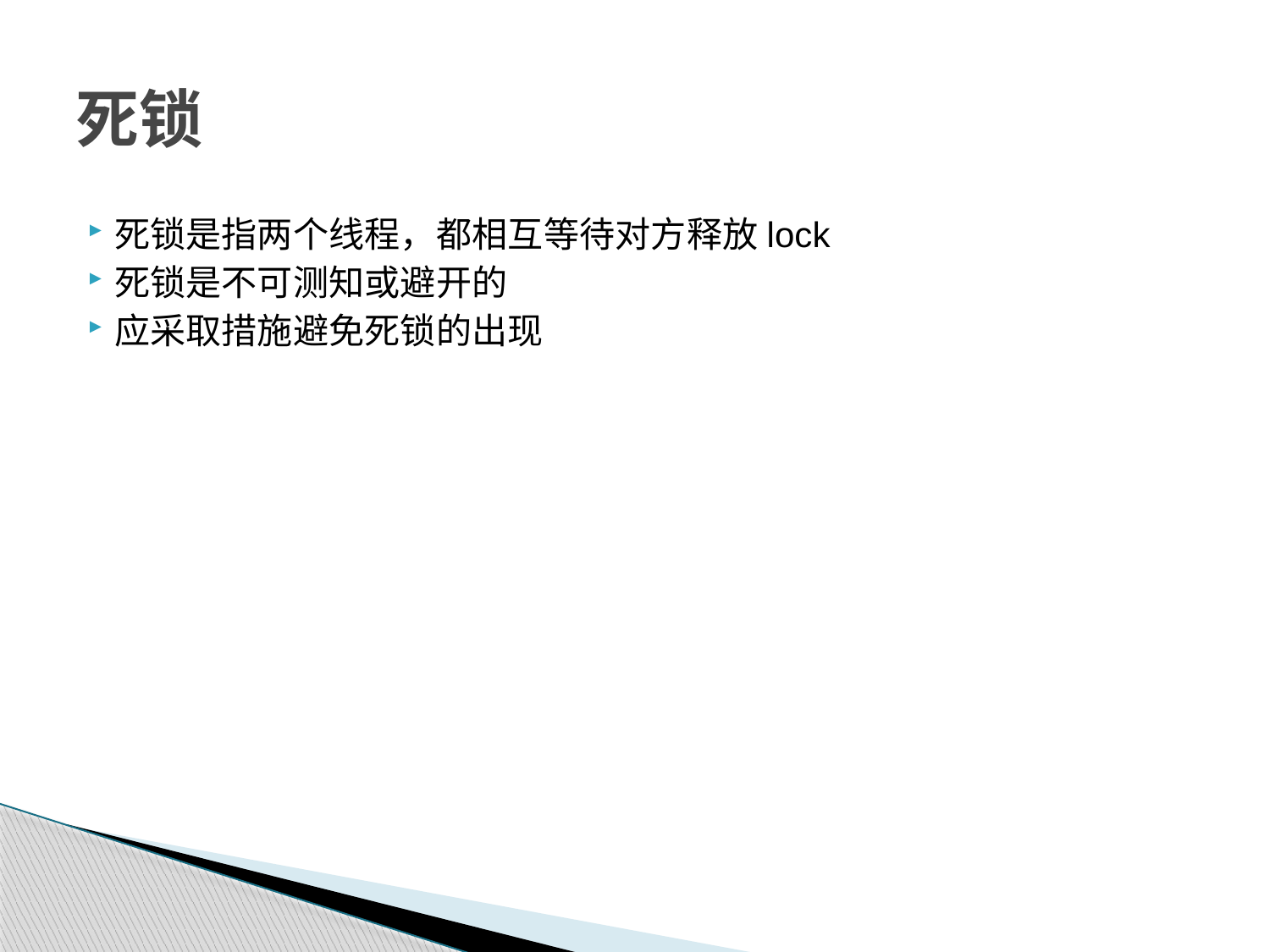

# 死锁
死锁是指两个线程，都相互等待对方释放lock
死锁是不可测知或避开的
应采取措施避免死锁的出现